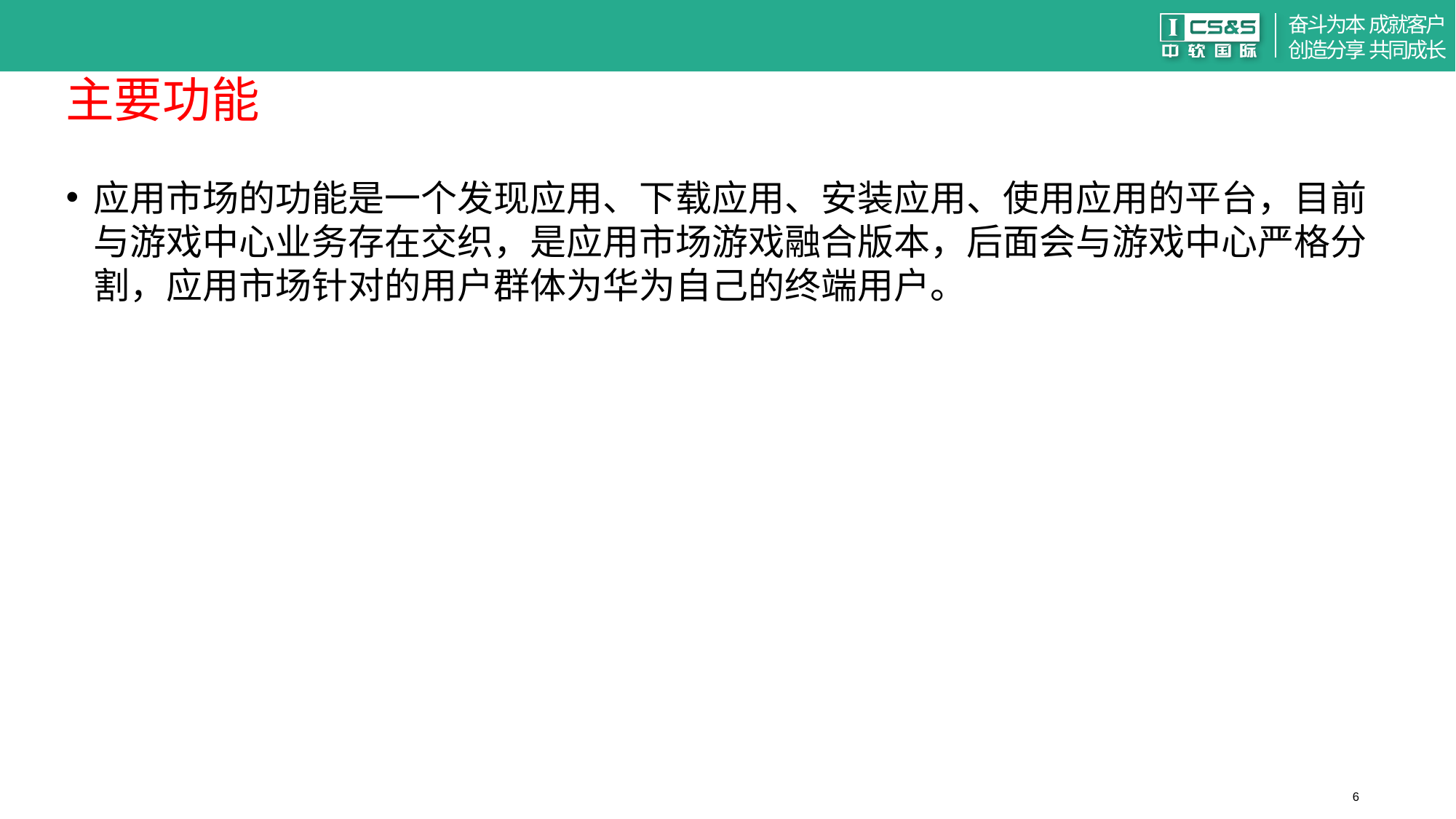

# 主要功能
应用市场的功能是一个发现应用、下载应用、安装应用、使用应用的平台，目前与游戏中心业务存在交织，是应用市场游戏融合版本，后面会与游戏中心严格分割，应用市场针对的用户群体为华为自己的终端用户。